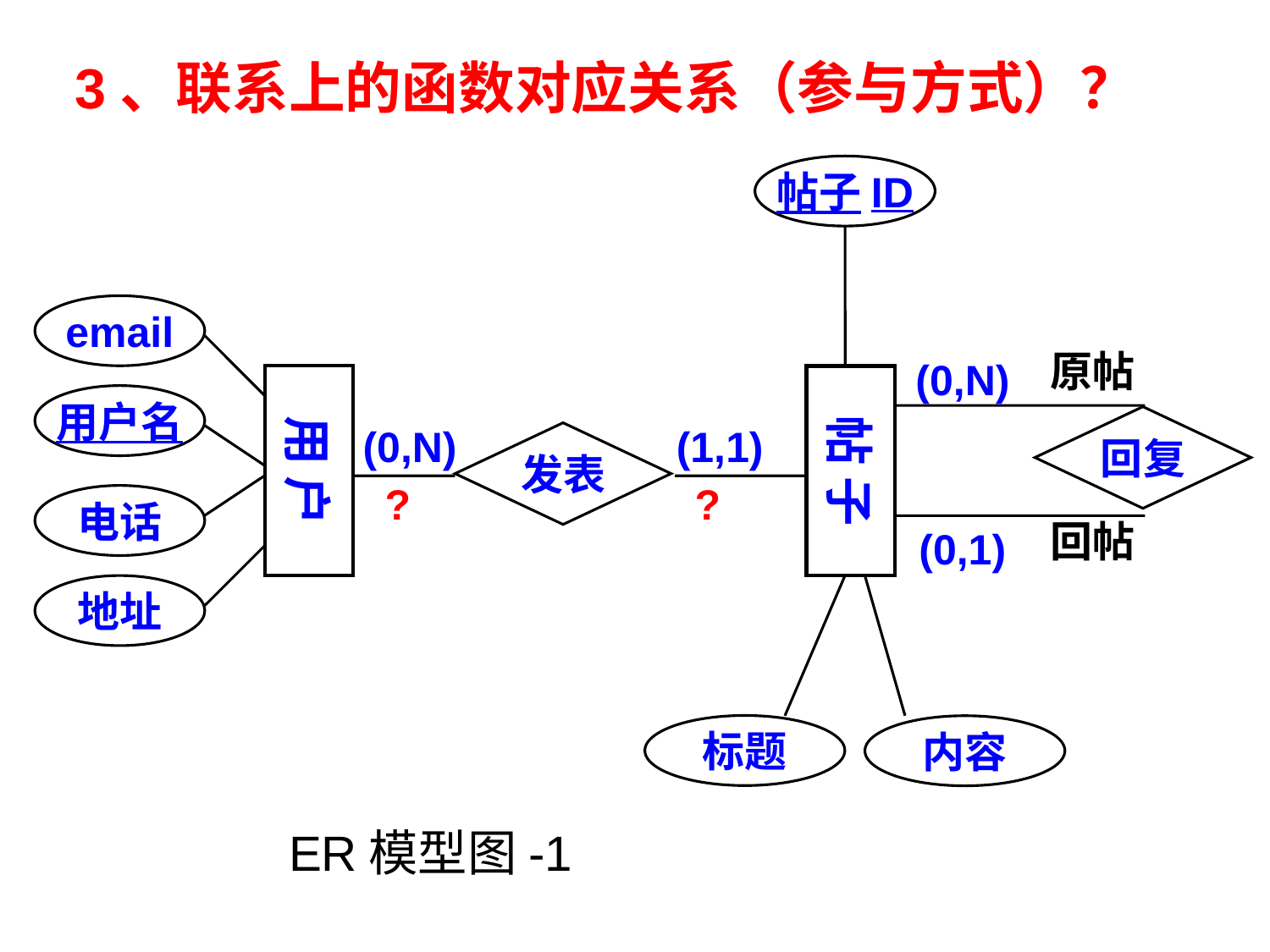

3、联系上的函数对应关系（参与方式）？
帖子ID

帖 子

标题
内容
email

用 户
用户名

电话

地址
原帖

回复

回帖
?
?
(0,N)
(0,1)
发表

(0,N)
(1,1)
?
?
ER模型图-1